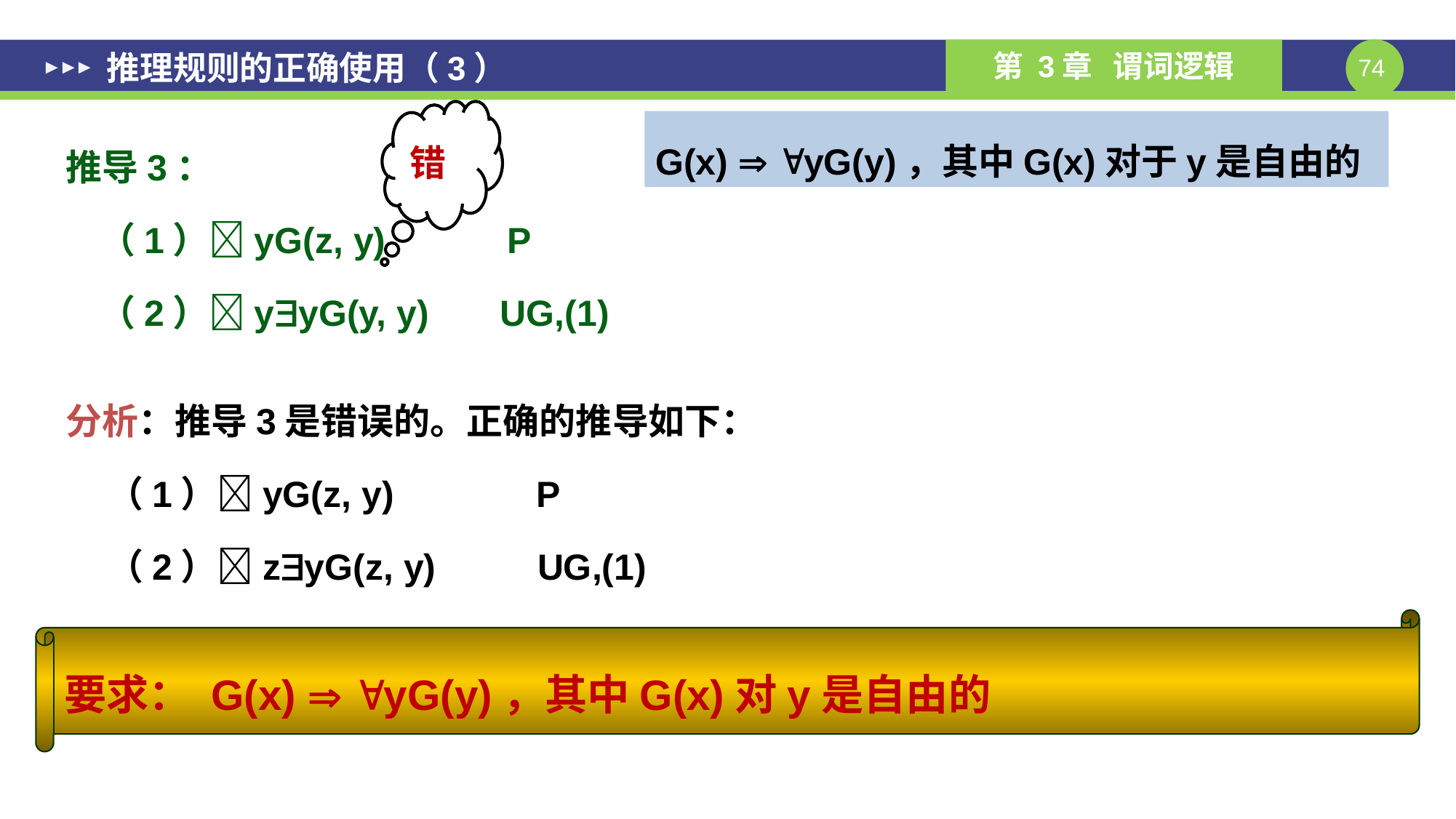

推理规则的正确使用（3）
错
G(x) ⇒ ∀yG(y)，其中G(x)对于y是自由的
推导3：
   （1）∃yG(z, y)            P
   （2）∀y∃yG(y, y)       UG,(1)
分析：推导3是错误的。正确的推导如下：
    （1）∃yG(z, y)              P
    （2）∀z∃yG(z, y)          UG,(1)
要求： G(x) ⇒ ∀yG(y)，其中G(x)对y是自由的